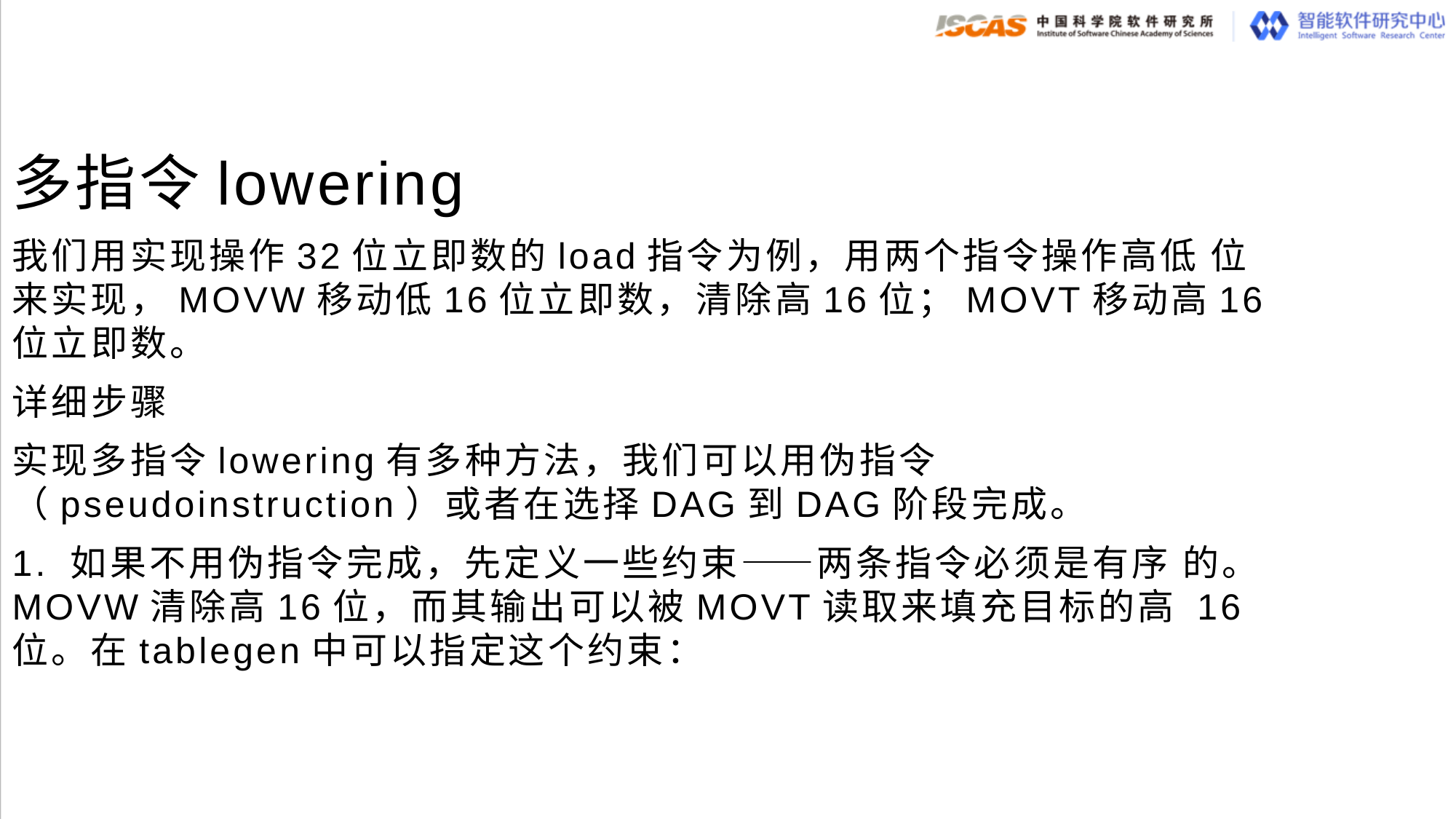

多指令lowering
我们用实现操作32位立即数的load指令为例，用两个指令操作高低 位来实现，MOVW移动低16位立即数，清除高16位；MOVT移动高16 位立即数。
详细步骤
实现多指令lowering有多种方法，我们可以用伪指令（pseudoinstruction）或者在选择DAG到DAG阶段完成。
1. 如果不用伪指令完成，先定义一些约束——两条指令必须是有序 的。MOVW清除高16位，而其输出可以被MOVT读取来填充目标的高 16位。在tablegen中可以指定这个约束：